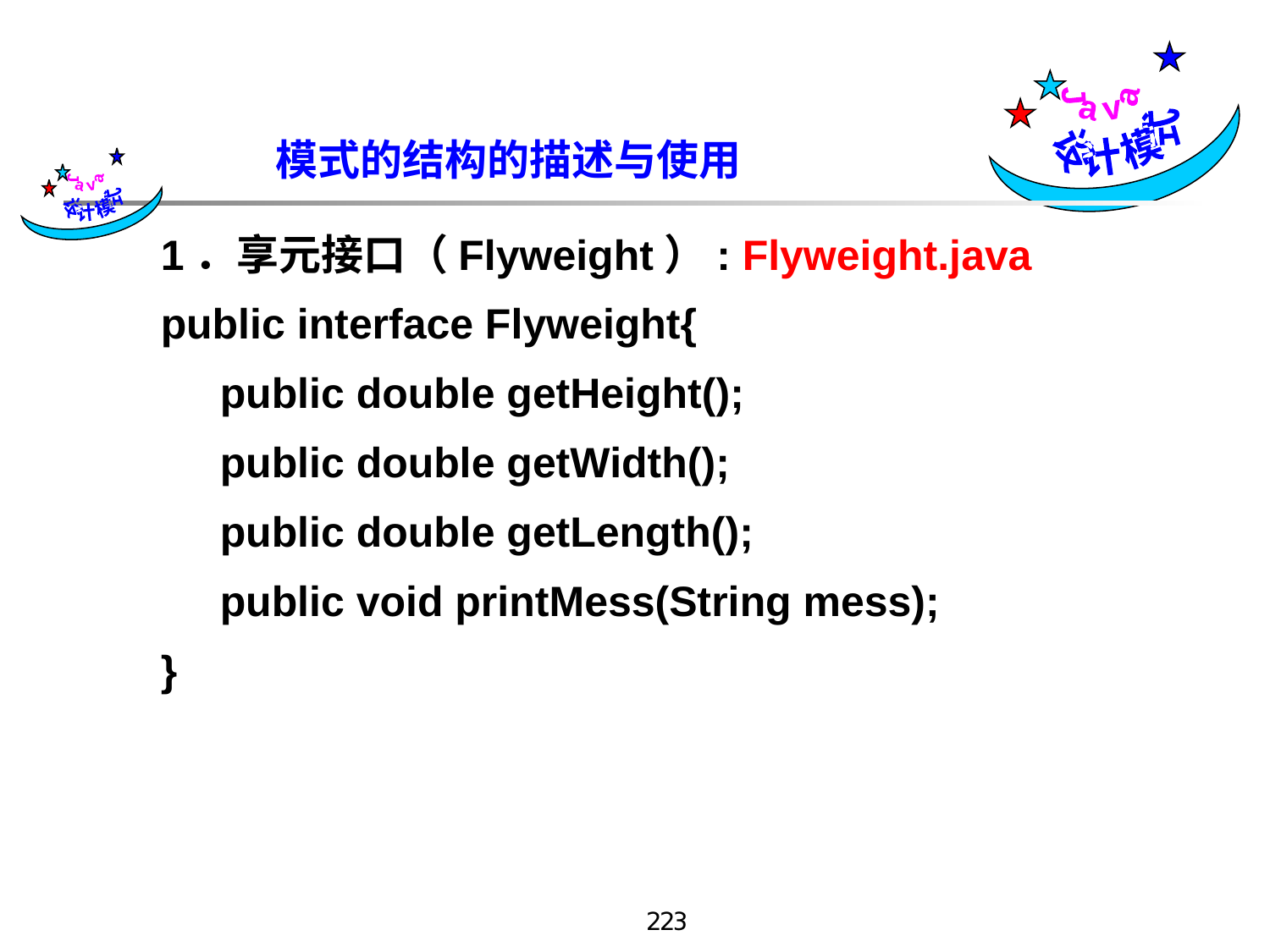

Java
设计模式

模式的结构的描述与使用

  Java
设计模式

1．享元接口（Flyweight）: Flyweight.java
public interface Flyweight{
     public double getHeight();
     public double getWidth();
     public double getLength();
     public void printMess(String mess);
}

223